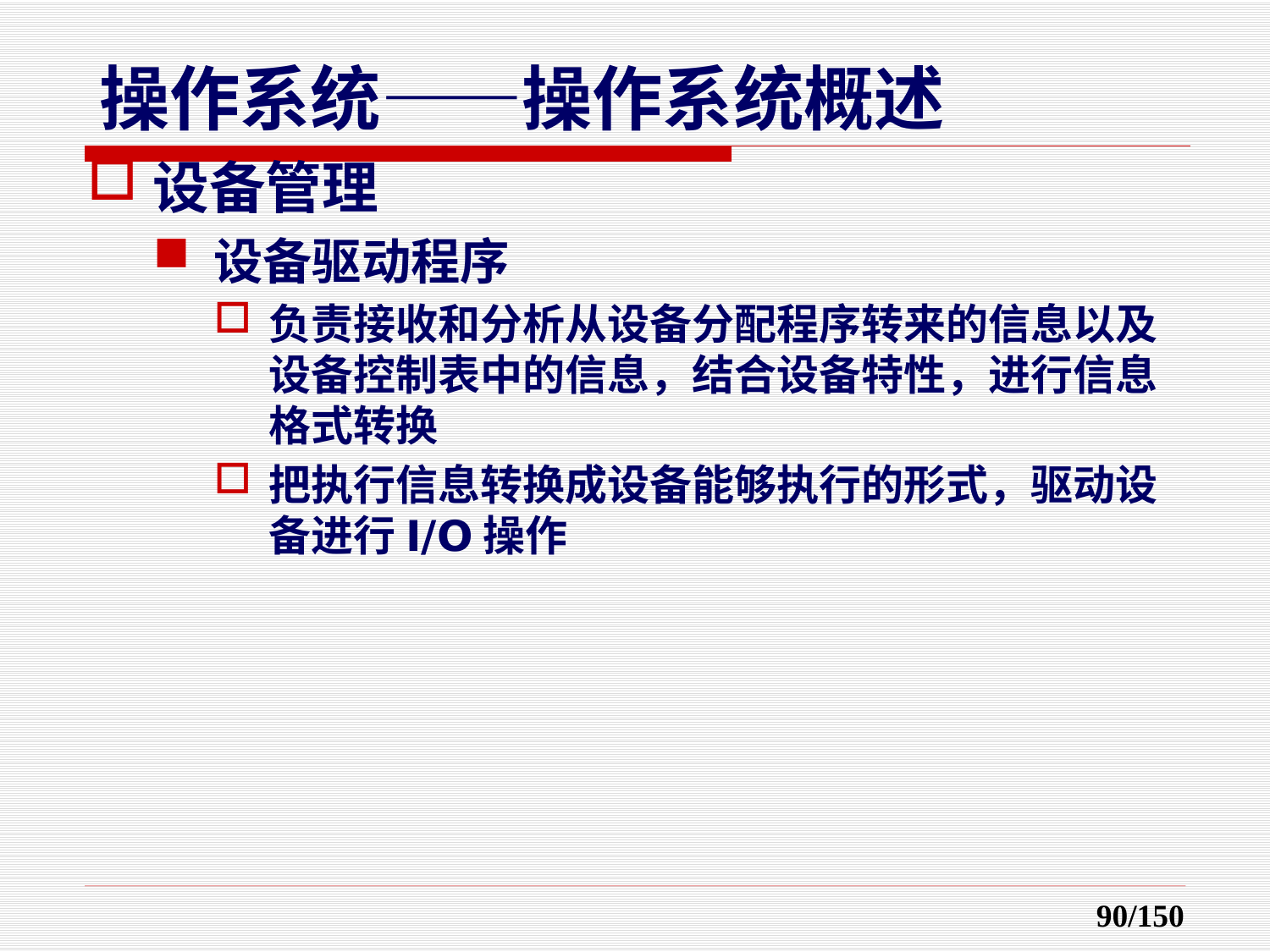

设备管理
设备驱动程序
负责接收和分析从设备分配程序转来的信息以及设备控制表中的信息，结合设备特性，进行信息格式转换
把执行信息转换成设备能够执行的形式，驱动设备进行I/O操作